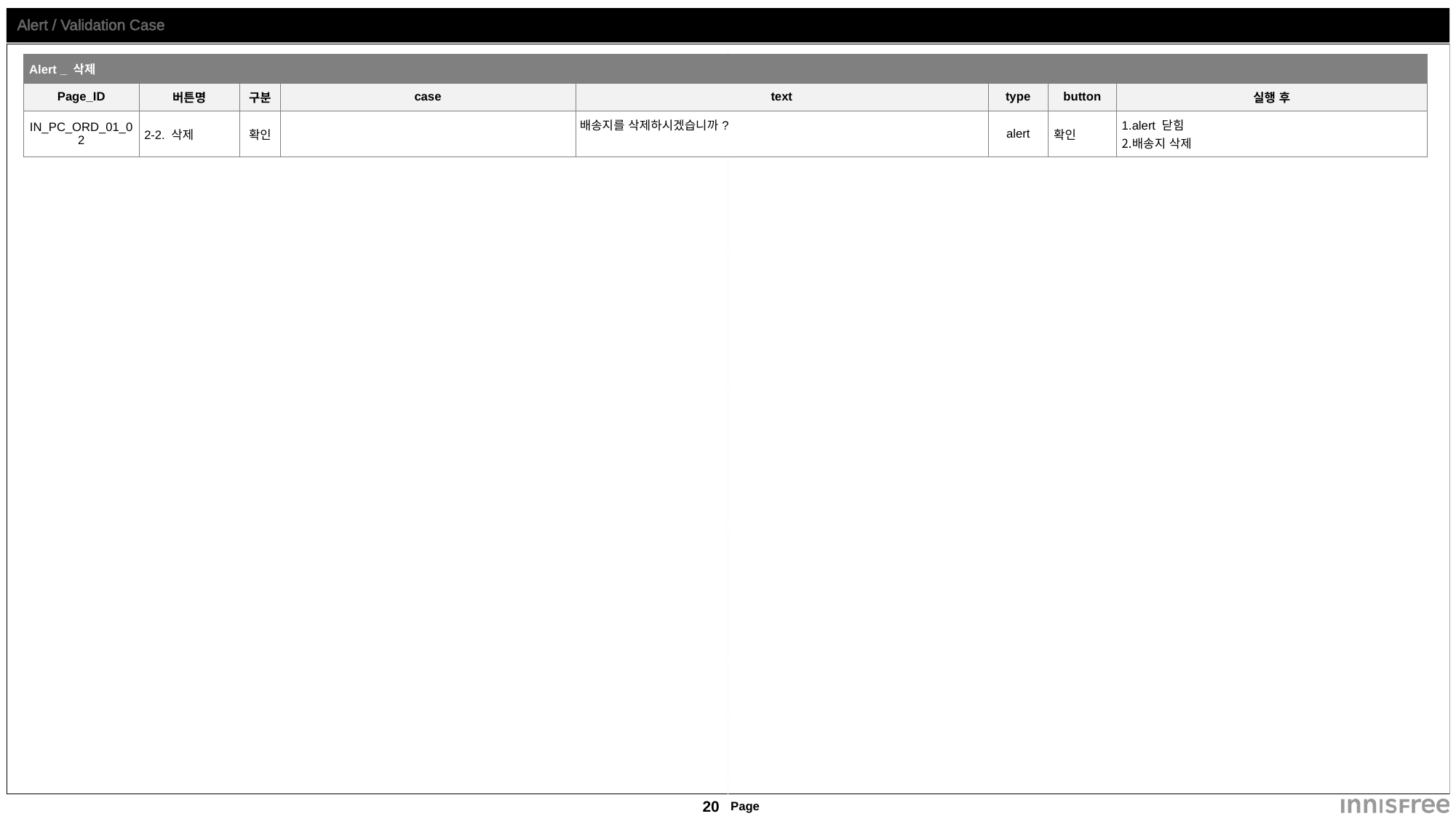

# Alert / Validation Case
| Alert \_ 삭제 |  |  |  |  |  |  |  |
| --- | --- | --- | --- | --- | --- | --- | --- |
| Page\_ID | 버튼명 | 구분 | case | text | type | button | 실행 후 |
| IN\_PC\_ORD\_01\_02 | 2-2. 삭제 | 확인 |  | 배송지를 삭제하시겠습니까? | alert | 확인 | alert 닫힘 배송지 삭제 |